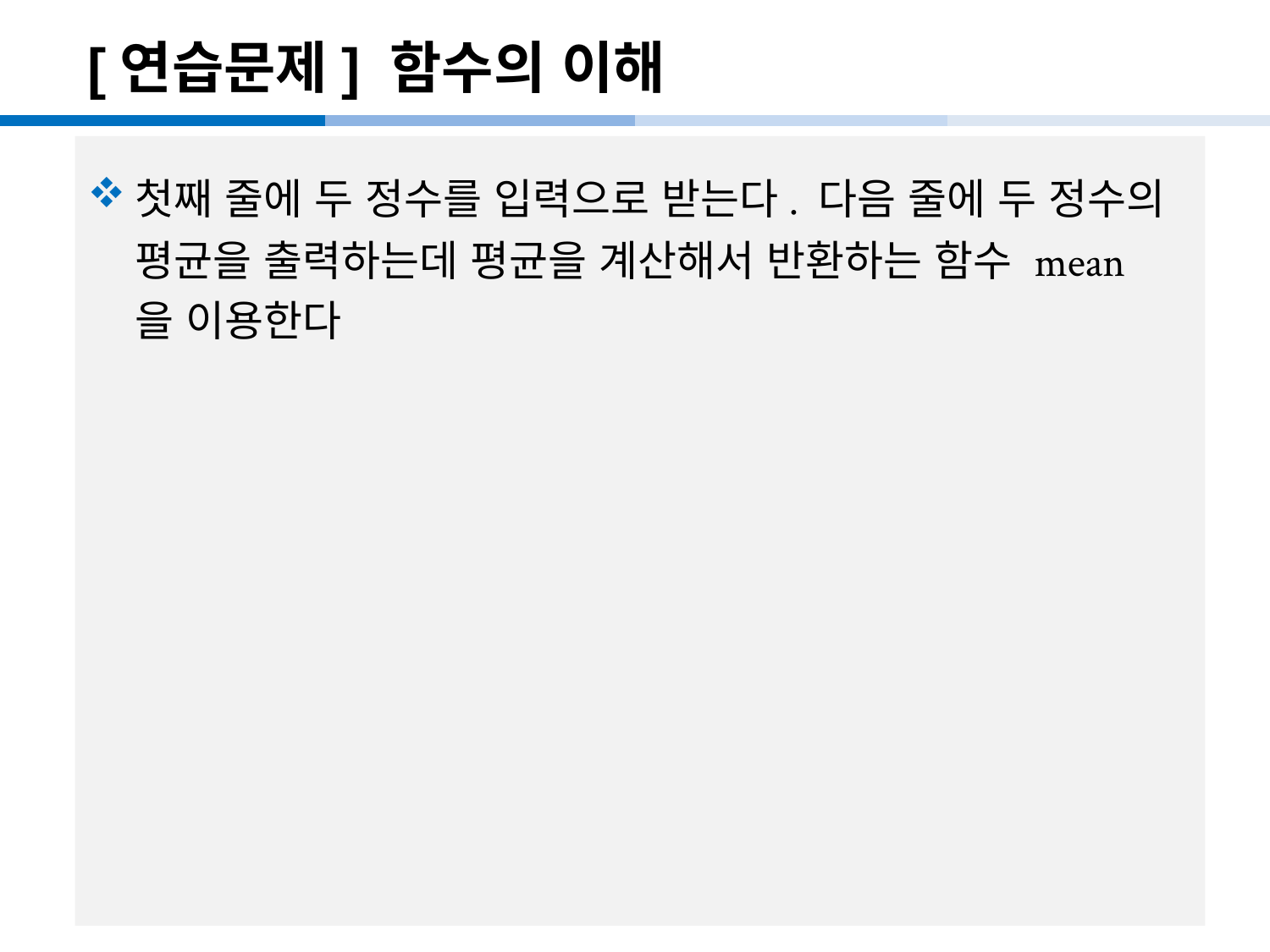

# [연습문제] 함수의 이해
첫째 줄에 두 정수를 입력으로 받는다. 다음 줄에 두 정수의 평균을 출력하는데 평균을 계산해서 반환하는 함수 mean을 이용한다